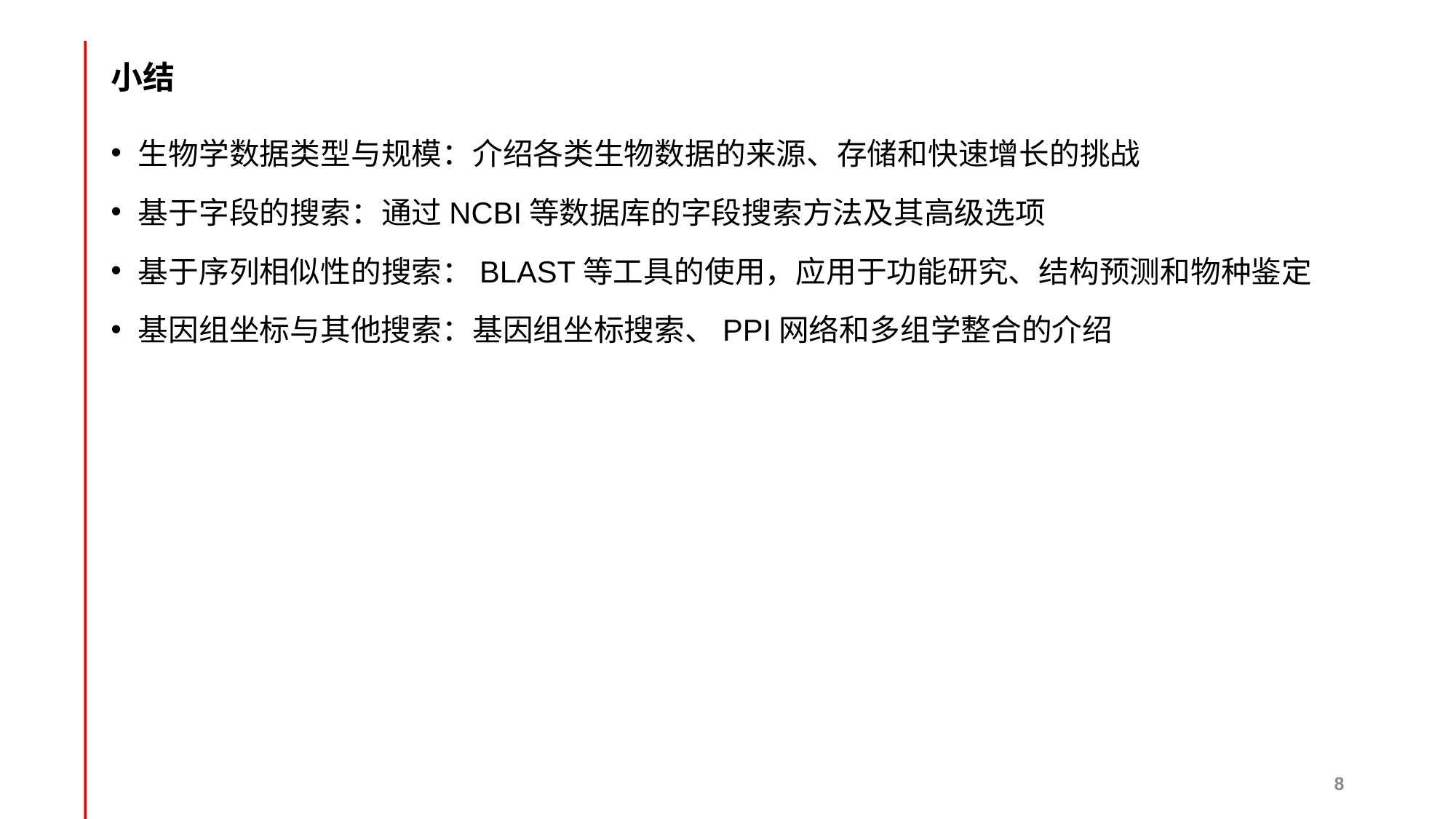

# 小结
生物学数据类型与规模：介绍各类生物数据的来源、存储和快速增长的挑战
基于字段的搜索：通过NCBI等数据库的字段搜索方法及其高级选项
基于序列相似性的搜索：BLAST等工具的使用，应用于功能研究、结构预测和物种鉴定
基因组坐标与其他搜索：基因组坐标搜索、PPI网络和多组学整合的介绍
8